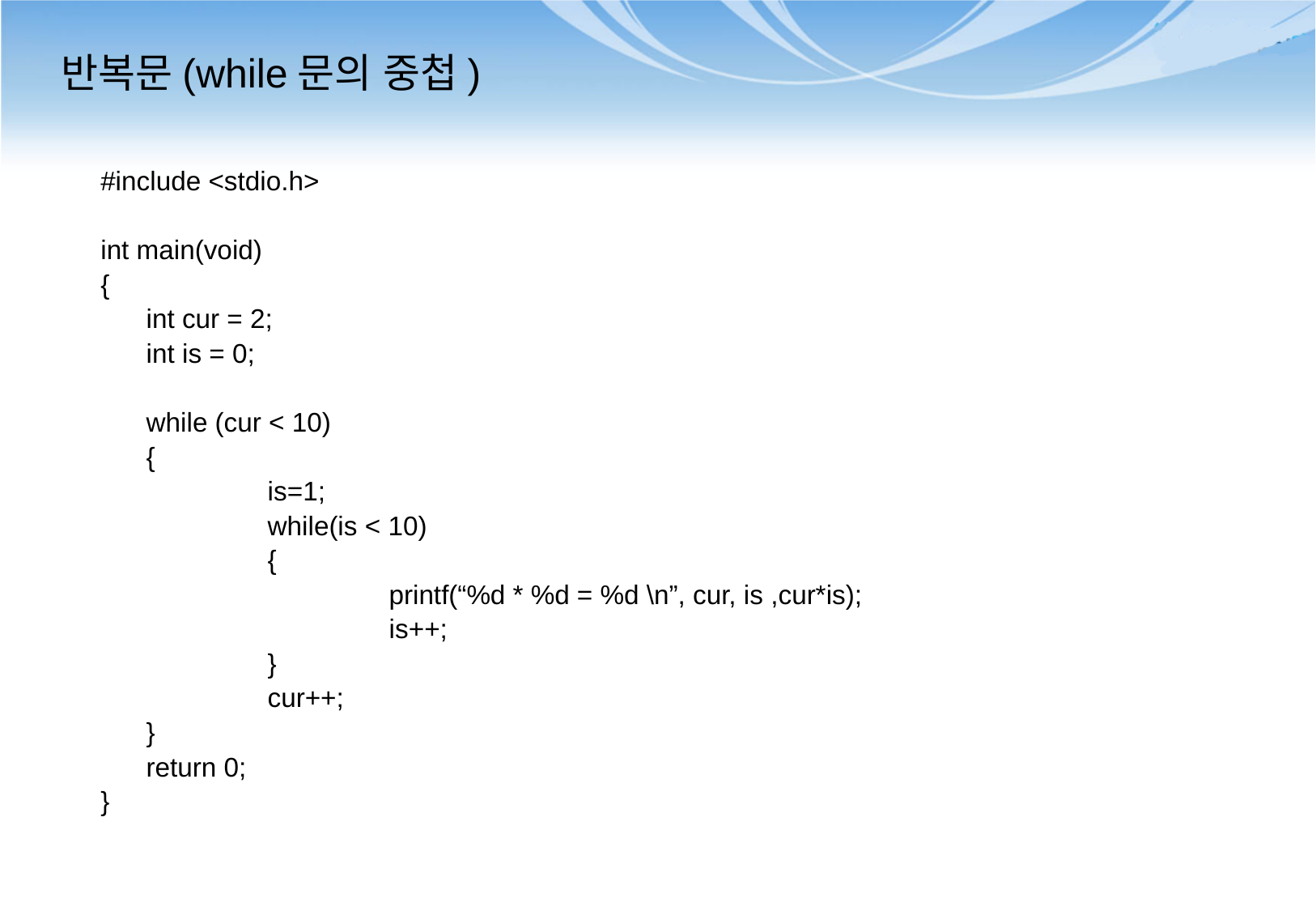

# 반복문(while문의 중첩)
#include <stdio.h>

int main(void)
{
	int cur = 2;
	int is = 0;

	while (cur < 10)
	{
		is=1;
		while(is < 10)
		{
			printf(“%d * %d = %d \n”, cur, is ,cur*is);
			is++;
		}
		cur++;
	}
	return 0;
}